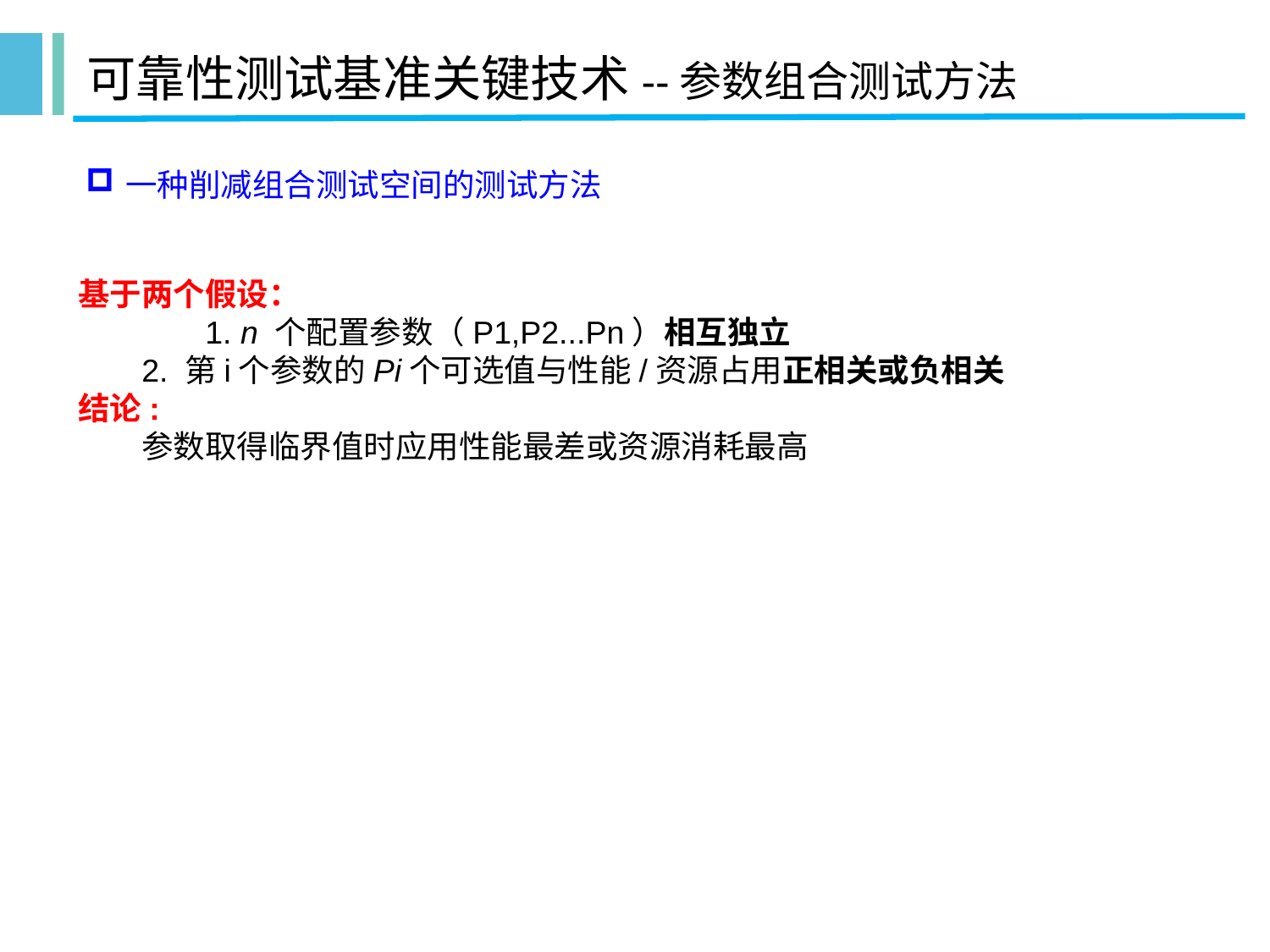

# 可靠性测试基准关键技术--参数组合测试方法
一种削减组合测试空间的测试方法
基于两个假设：
	1. n 个配置参数（P1,P2...Pn）相互独立
2. 第i个参数的Pi个可选值与性能/资源占用正相关或负相关
结论:
参数取得临界值时应用性能最差或资源消耗最高